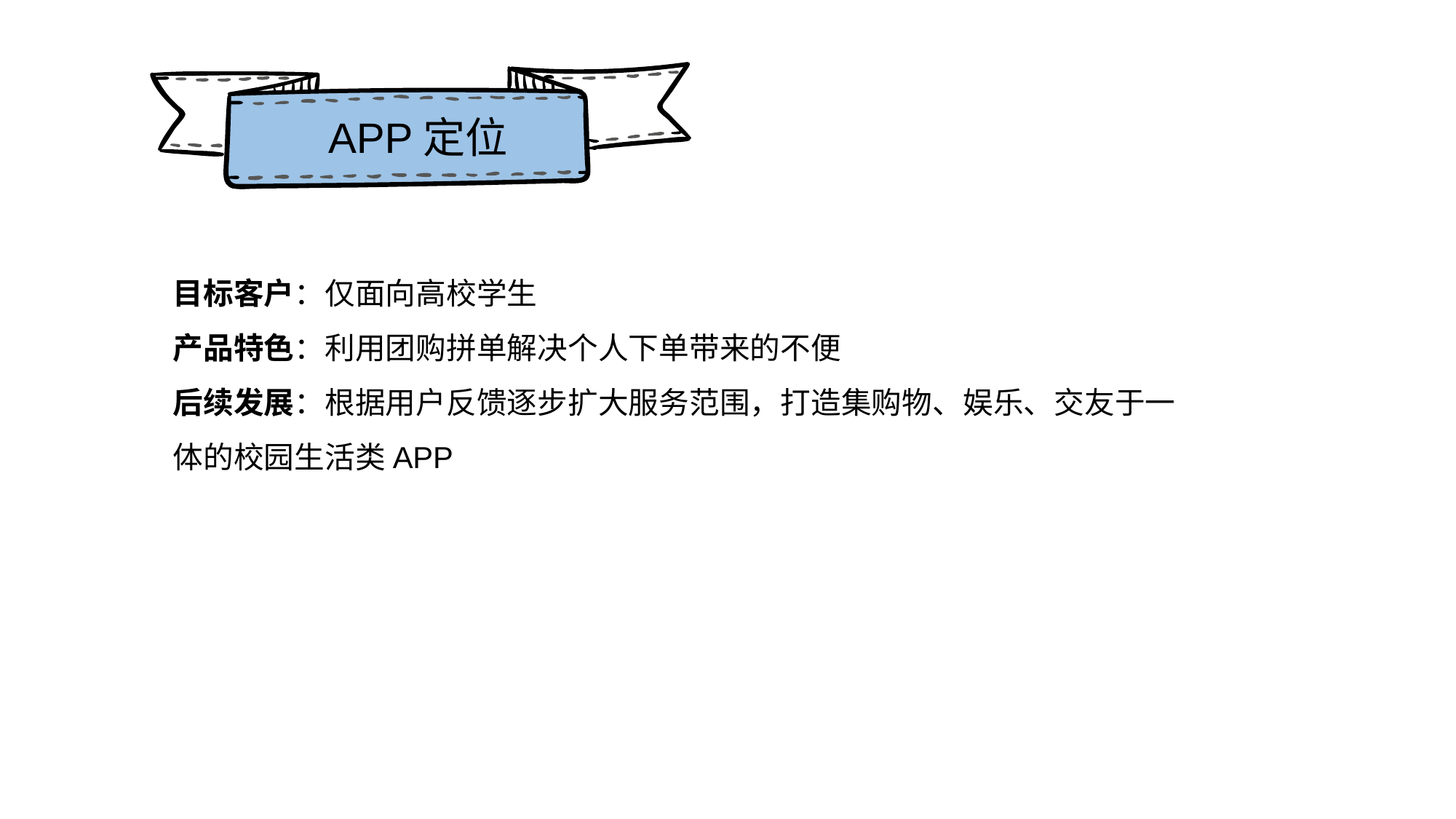

APP定位
目标客户：仅面向高校学生
产品特色：利用团购拼单解决个人下单带来的不便
后续发展：根据用户反馈逐步扩大服务范围，打造集购物、娱乐、交友于一体的校园生活类APP